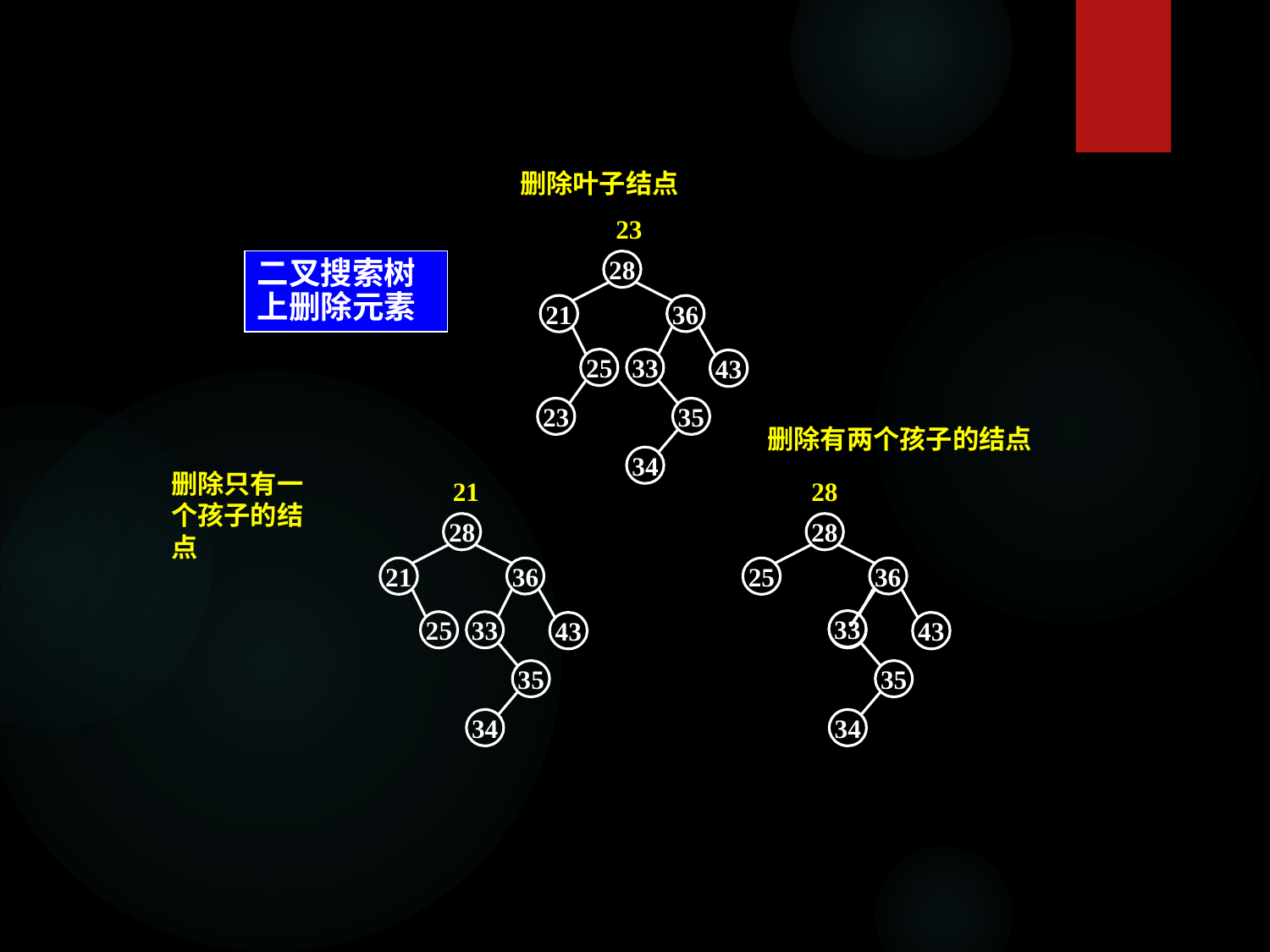

删除叶子结点
23
28
二叉搜索树上删除元素
21
36
25
33
43
23
35
删除有两个孩子的结点
34
删除只有一个孩子的结点
21
28
28
28
21
25
36
36
33
25
33
33
43
43
35
35
34
34